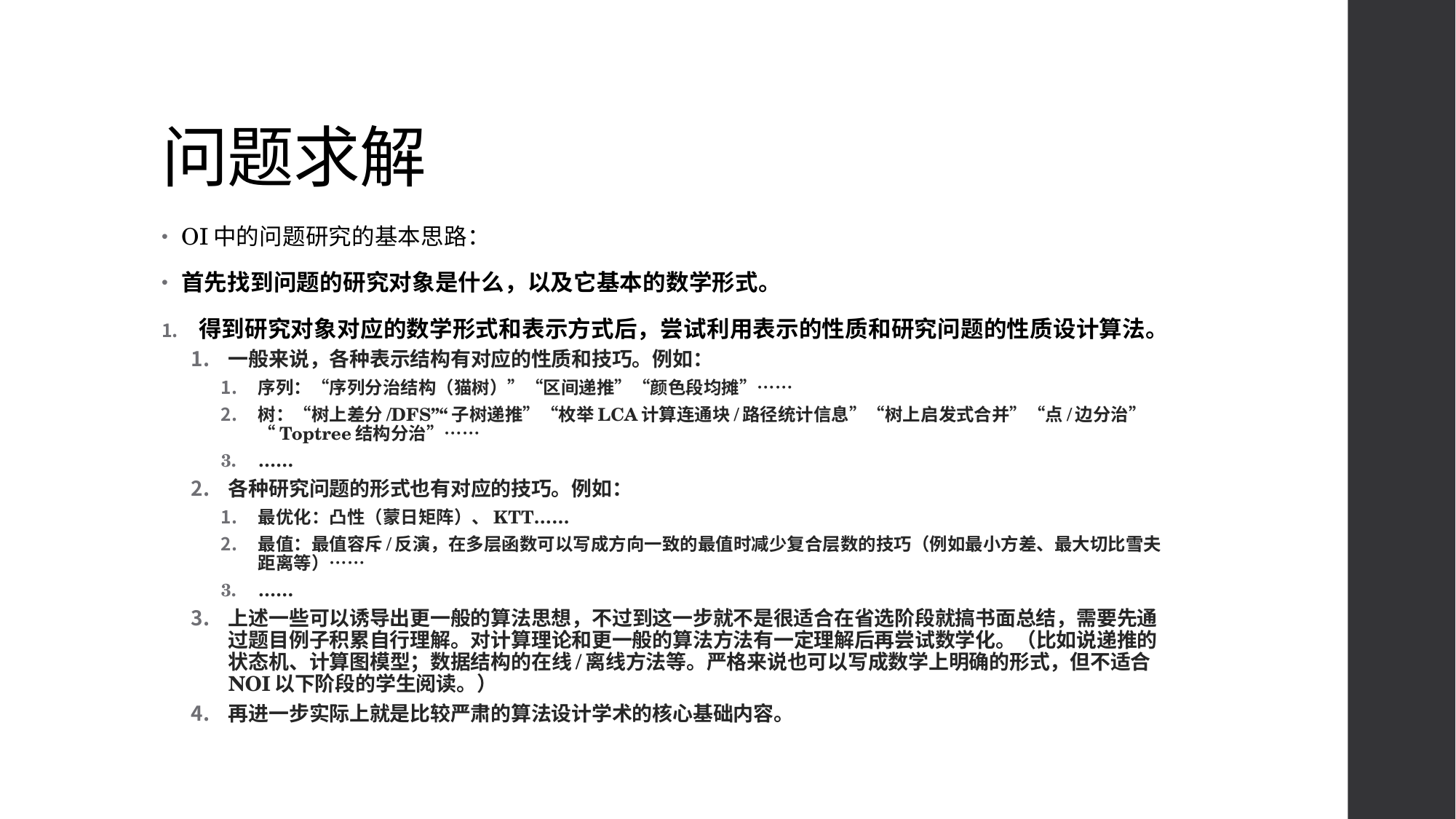

# 问题求解
OI中的问题研究的基本思路：
首先找到问题的研究对象是什么，以及它基本的数学形式。
得到研究对象对应的数学形式和表示方式后，尝试利用表示的性质和研究问题的性质设计算法。
一般来说，各种表示结构有对应的性质和技巧。例如：
序列：“序列分治结构（猫树）”“区间递推”“颜色段均摊”……
树：“树上差分/DFS”“子树递推”“枚举LCA计算连通块/路径统计信息”“树上启发式合并”“点/边分治”“Toptree结构分治”……
……
各种研究问题的形式也有对应的技巧。例如：
最优化：凸性（蒙日矩阵）、KTT……
最值：最值容斥/反演，在多层函数可以写成方向一致的最值时减少复合层数的技巧（例如最小方差、最大切比雪夫距离等）……
……
上述一些可以诱导出更一般的算法思想，不过到这一步就不是很适合在省选阶段就搞书面总结，需要先通过题目例子积累自行理解。对计算理论和更一般的算法方法有一定理解后再尝试数学化。（比如说递推的状态机、计算图模型；数据结构的在线/离线方法等。严格来说也可以写成数学上明确的形式，但不适合NOI以下阶段的学生阅读。）
再进一步实际上就是比较严肃的算法设计学术的核心基础内容。